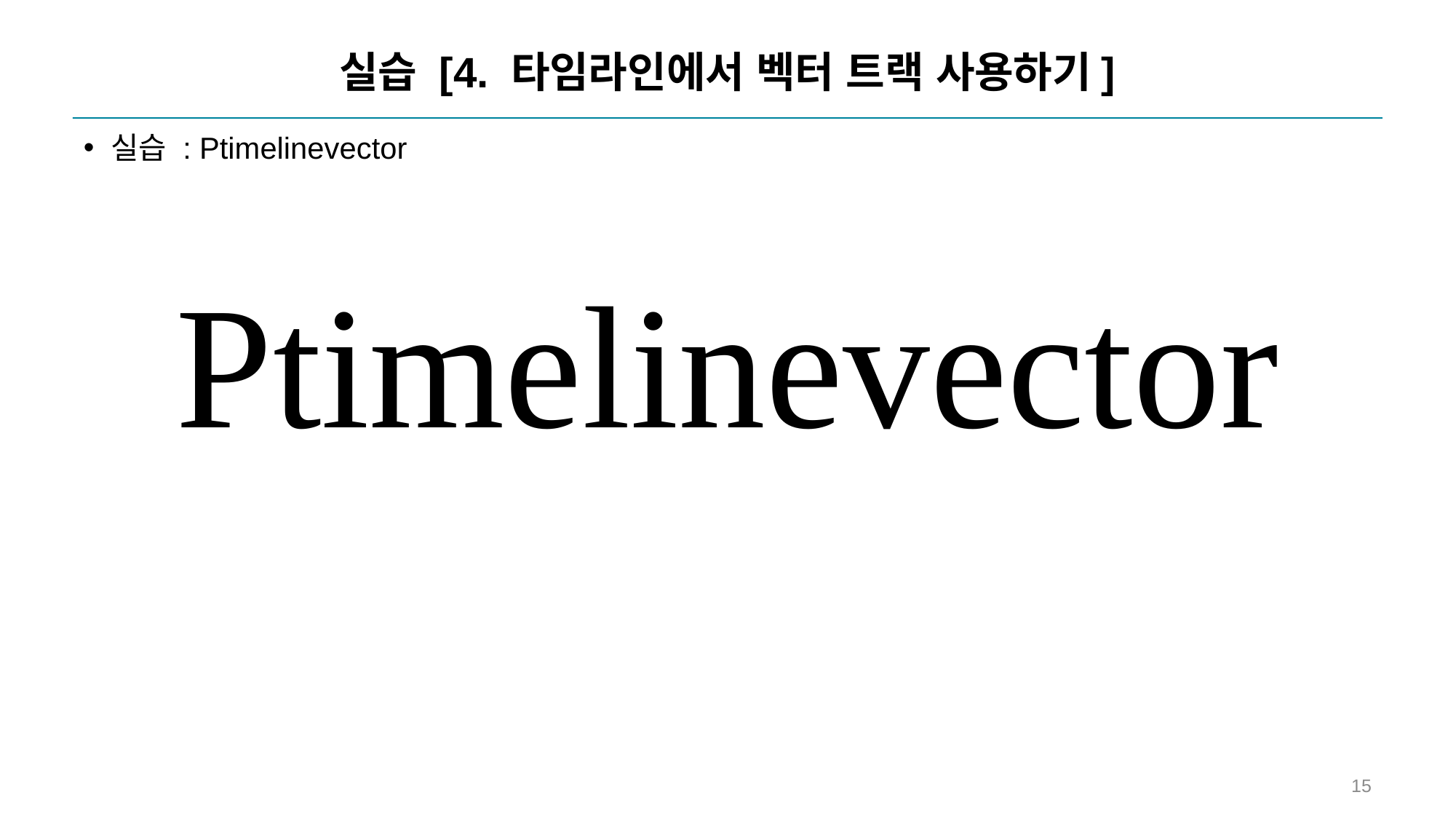

# 실습 [4. 타임라인에서 벡터 트랙 사용하기]
실습 : Ptimelinevector

Ptimelinevector
15